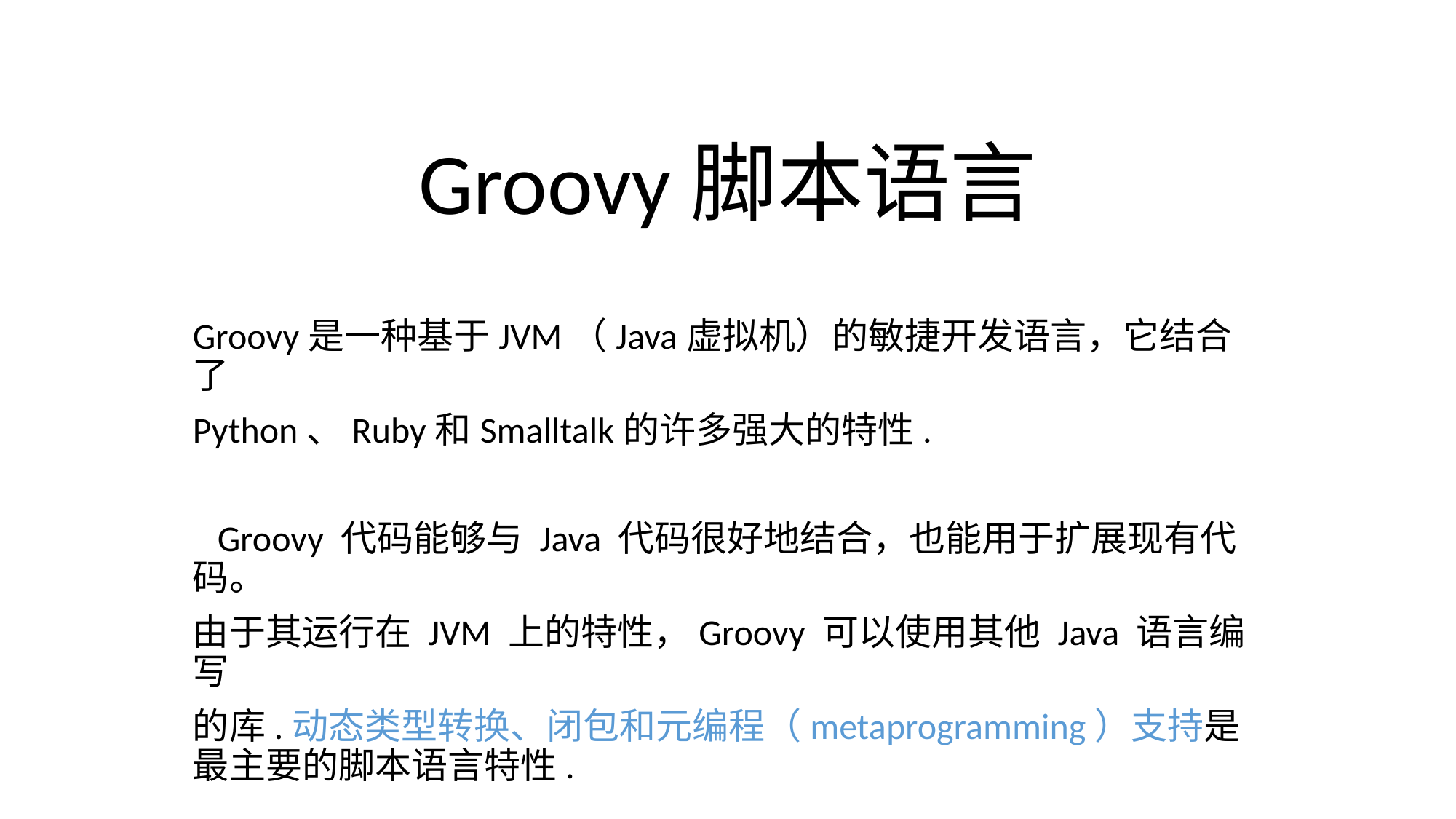

# Groovy脚本语言
Groovy是一种基于JVM（Java虚拟机）的敏捷开发语言，它结合了
Python、Ruby和Smalltalk的许多强大的特性.

   Groovy 代码能够与 Java 代码很好地结合，也能用于扩展现有代码。
由于其运行在 JVM 上的特性，Groovy 可以使用其他 Java 语言编写
的库.动态类型转换、闭包和元编程（metaprogramming）支持是最主要的脚本语言特性.